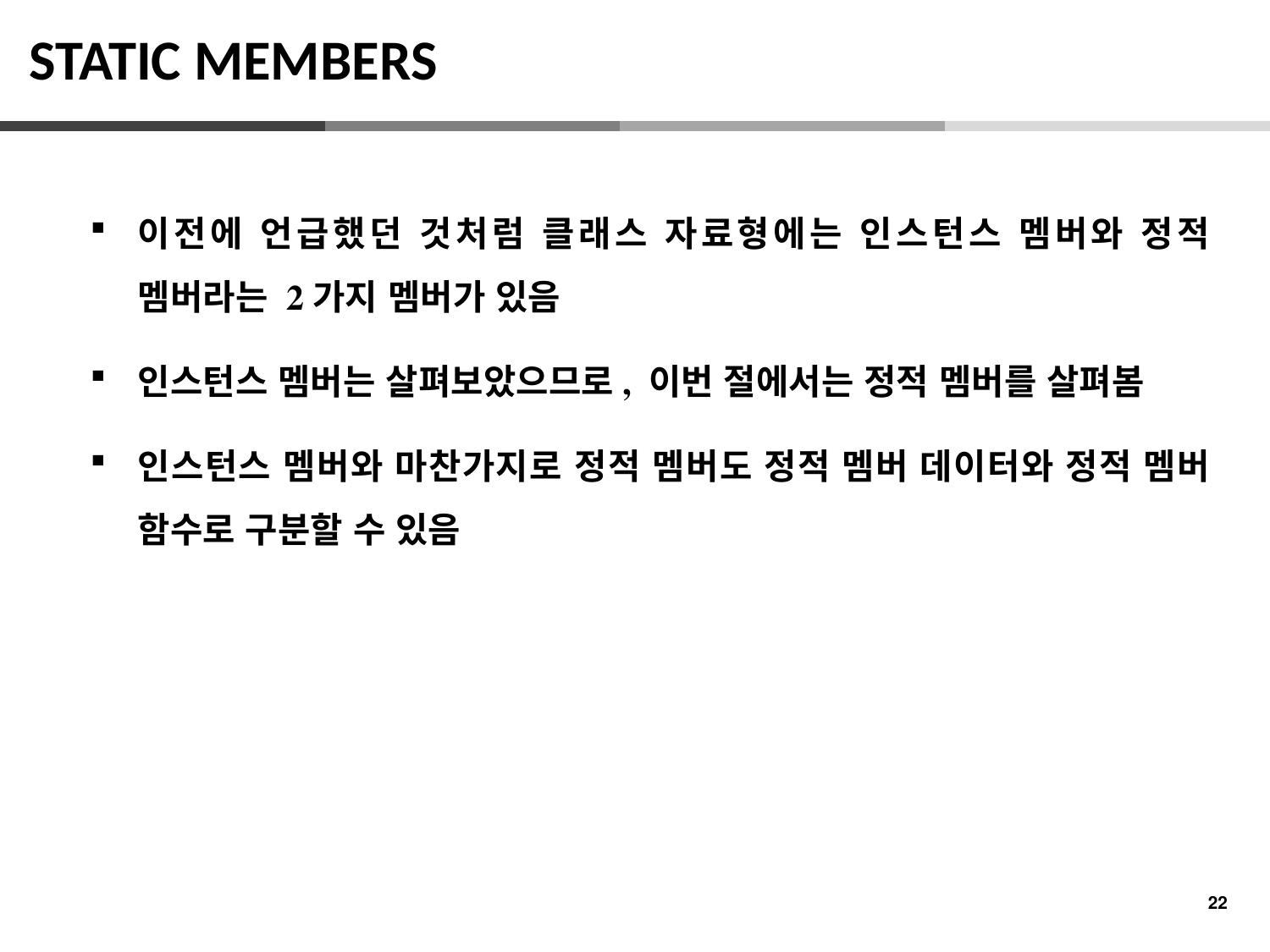

STATIC MEMBERS
이전에 언급했던 것처럼 클래스 자료형에는 인스턴스 멤버와 정적 멤버라는 2가지 멤버가 있음
인스턴스 멤버는 살펴보았으므로, 이번 절에서는 정적 멤버를 살펴봄
인스턴스 멤버와 마찬가지로 정적 멤버도 정적 멤버 데이터와 정적 멤버 함수로 구분할 수 있음